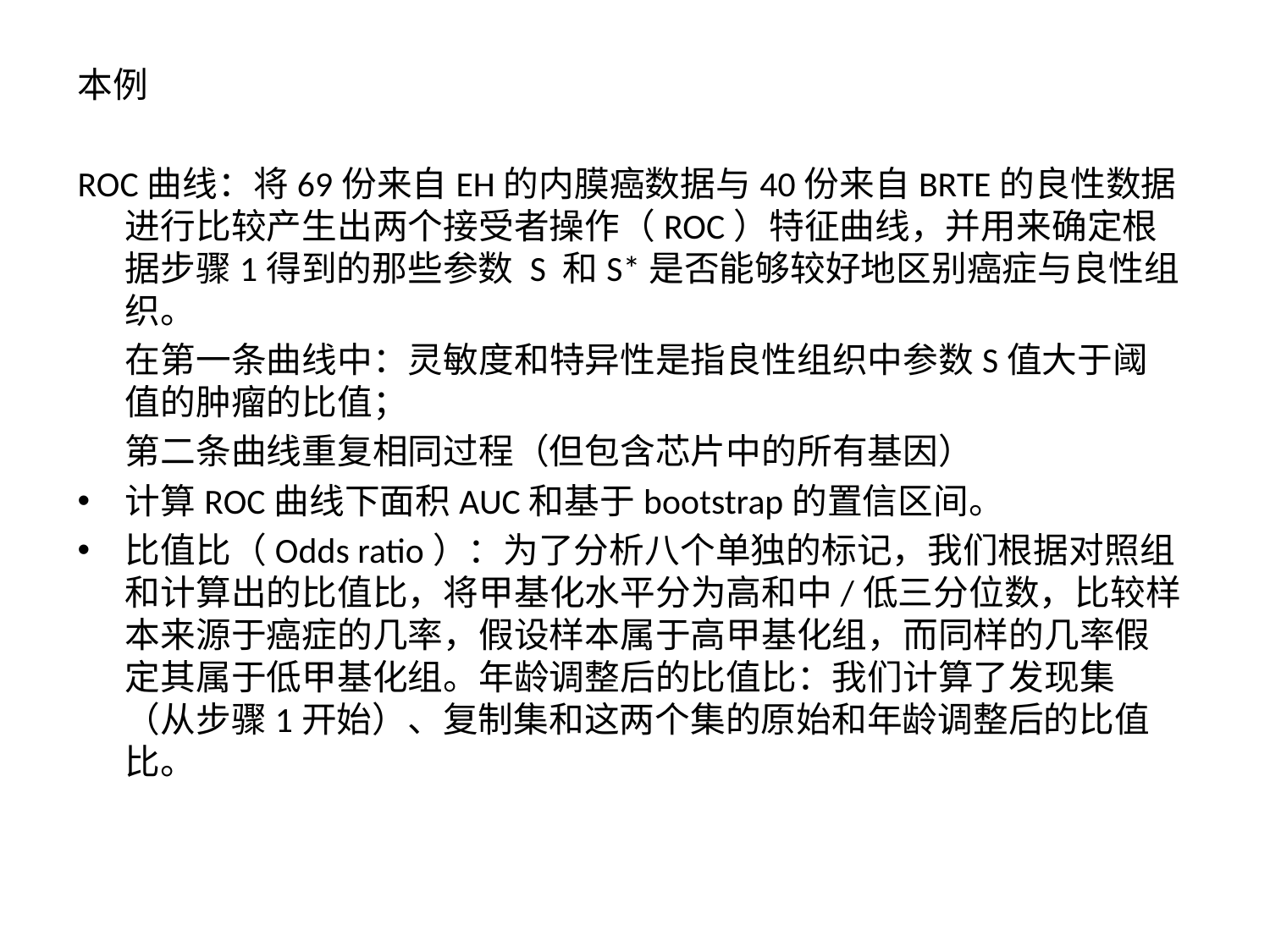

本例

ROC曲线：将69份来自EH的内膜癌数据与40份来自BRTE的良性数据进行比较产生出两个接受者操作（ROC）特征曲线，并用来确定根据步骤1得到的那些参数 S 和S*是否能够较好地区别癌症与良性组织。
     在第一条曲线中：灵敏度和特异性是指良性组织中参数S值大于阈值的肿瘤的比值；
     第二条曲线重复相同过程（但包含芯片中的所有基因）
计算ROC曲线下面积AUC和基于bootstrap的置信区间。
比值比（Odds ratio）：为了分析八个单独的标记，我们根据对照组和计算出的比值比，将甲基化水平分为高和中/低三分位数，比较样本来源于癌症的几率，假设样本属于高甲基化组，而同样的几率假定其属于低甲基化组。年龄调整后的比值比：我们计算了发现集（从步骤1开始）、复制集和这两个集的原始和年龄调整后的比值比。